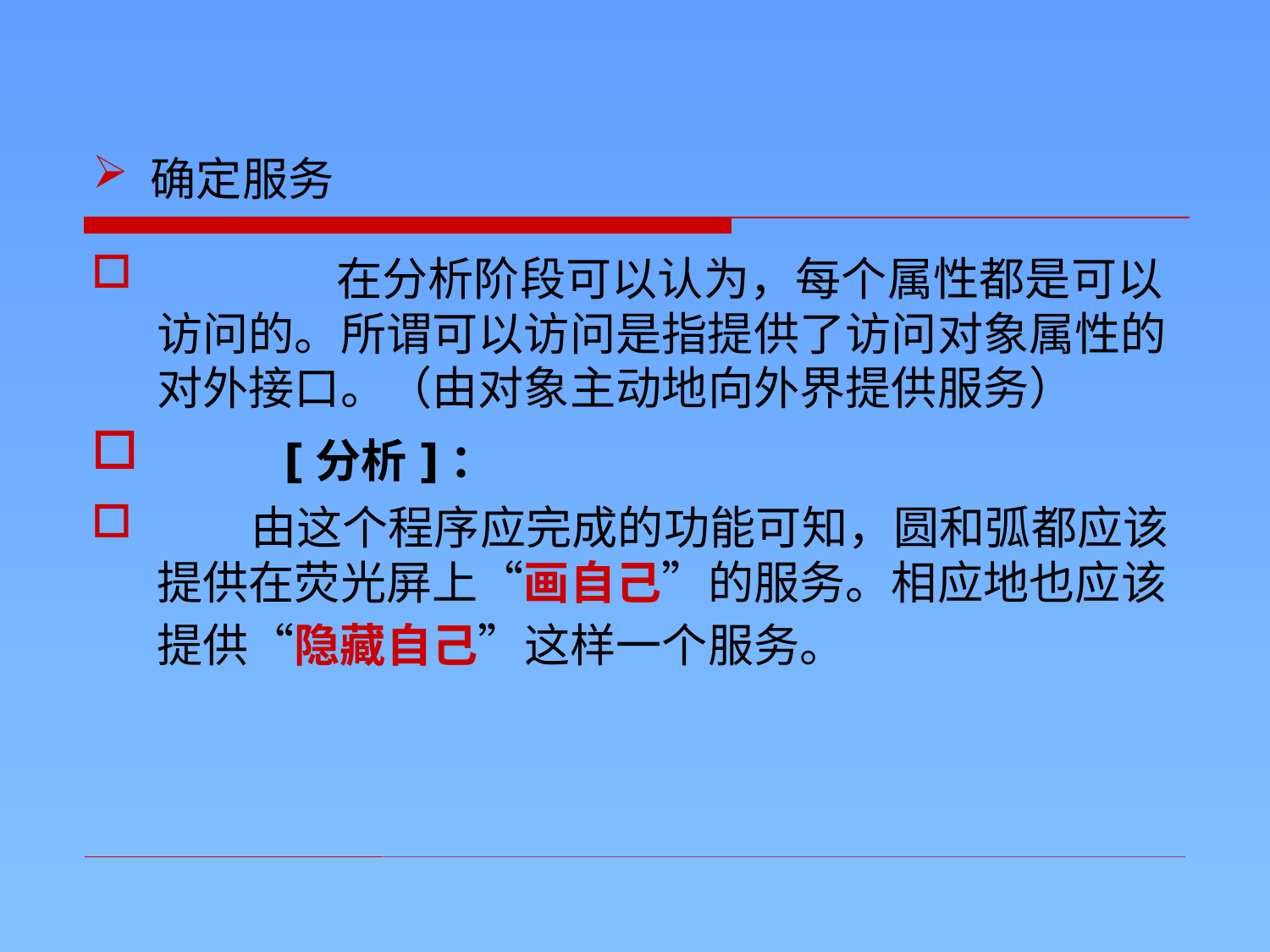

确定服务
	    在分析阶段可以认为，每个属性都是可以访问的。所谓可以访问是指提供了访问对象属性的对外接口。（由对象主动地向外界提供服务）
	[分析]：
        由这个程序应完成的功能可知，圆和弧都应该提供在荧光屏上“画自己”的服务。相应地也应该提供“隐藏自己”这样一个服务。